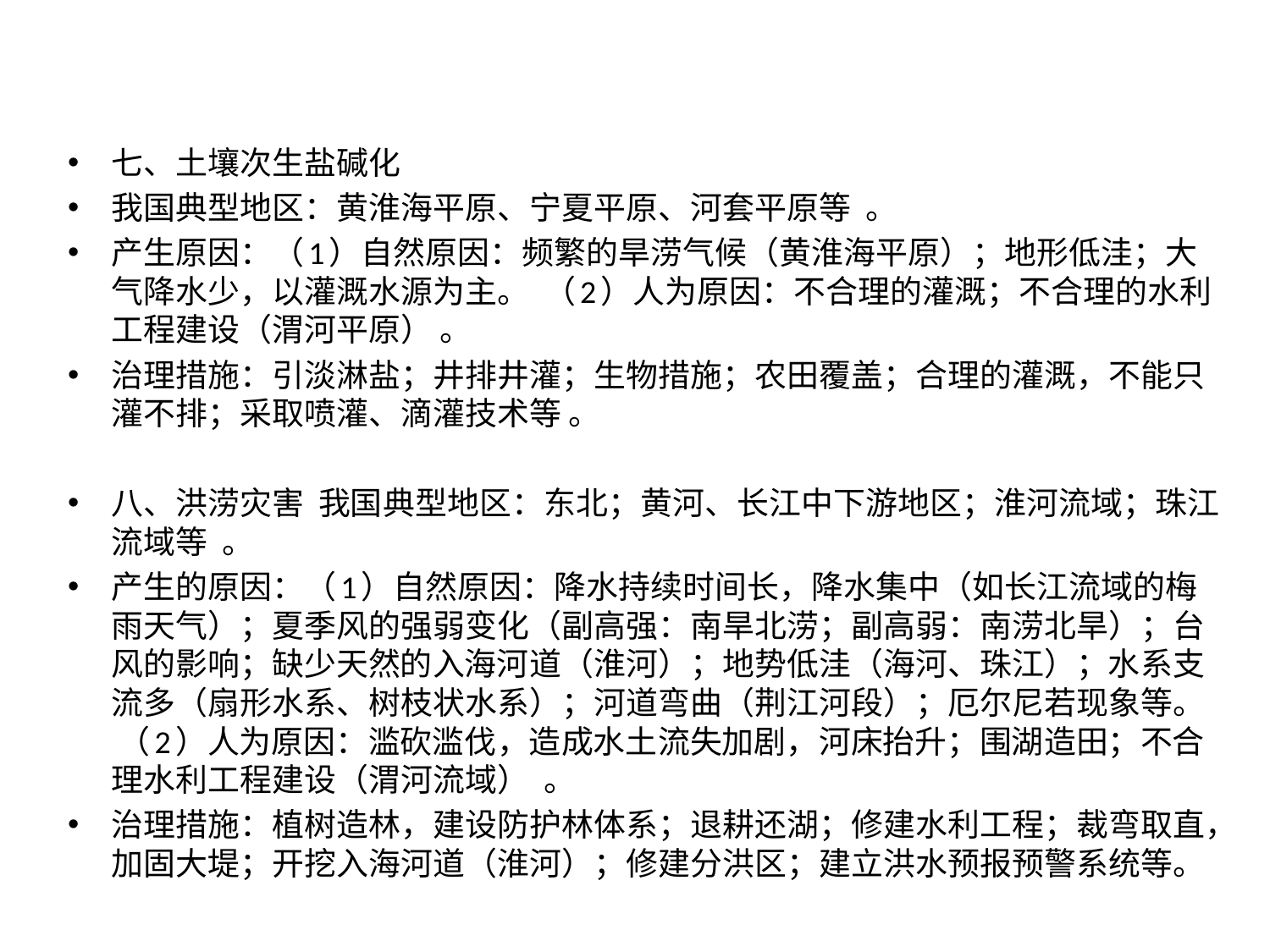

七、土壤次生盐碱化
我国典型地区：黄淮海平原、宁夏平原、河套平原等  。
产生原因：（1）自然原因：频繁的旱涝气候（黄淮海平原）；地形低洼；大气降水少，以灌溉水源为主。  （2）人为原因：不合理的灌溉；不合理的水利工程建设（渭河平原） 。
治理措施：引淡淋盐；井排井灌；生物措施；农田覆盖；合理的灌溉，不能只灌不排；采取喷灌、滴灌技术等 。

八、洪涝灾害  我国典型地区：东北；黄河、长江中下游地区；淮河流域；珠江流域等  。
产生的原因：（1）自然原因：降水持续时间长，降水集中（如长江流域的梅雨天气）；夏季风的强弱变化（副高强：南旱北涝；副高弱：南涝北旱）；台风的影响；缺少天然的入海河道（淮河）；地势低洼（海河、珠江）；水系支流多（扇形水系、树枝状水系）；河道弯曲（荆江河段）；厄尔尼若现象等。    （2）人为原因：滥砍滥伐，造成水土流失加剧，河床抬升；围湖造田；不合理水利工程建设（渭河流域）  。
治理措施：植树造林，建设防护林体系；退耕还湖；修建水利工程；裁弯取直，加固大堤；开挖入海河道（淮河）；修建分洪区；建立洪水预报预警系统等。